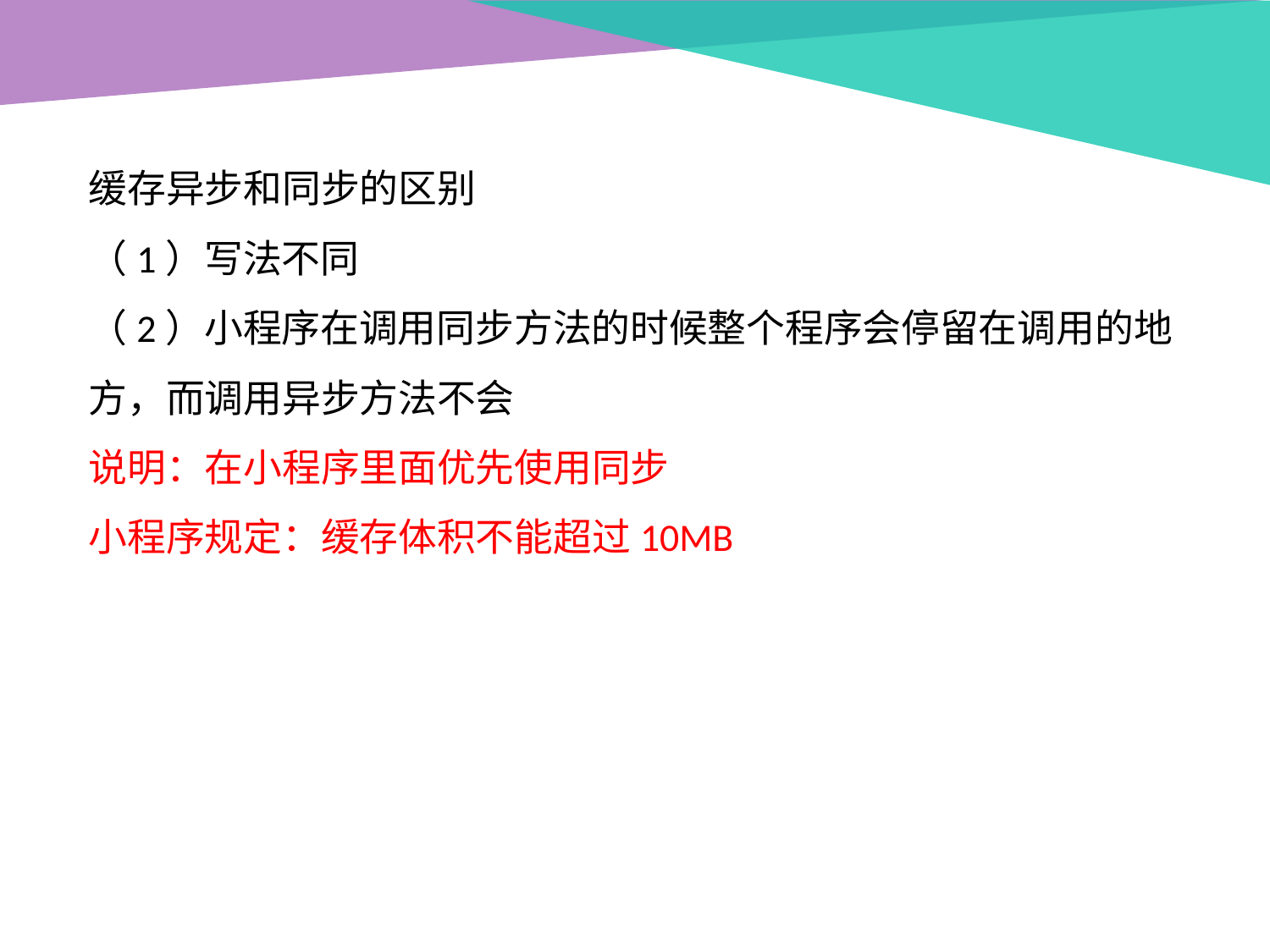

缓存异步和同步的区别
（1）写法不同
（2）小程序在调用同步方法的时候整个程序会停留在调用的地方，而调用异步方法不会
说明：在小程序里面优先使用同步
小程序规定：缓存体积不能超过10MB